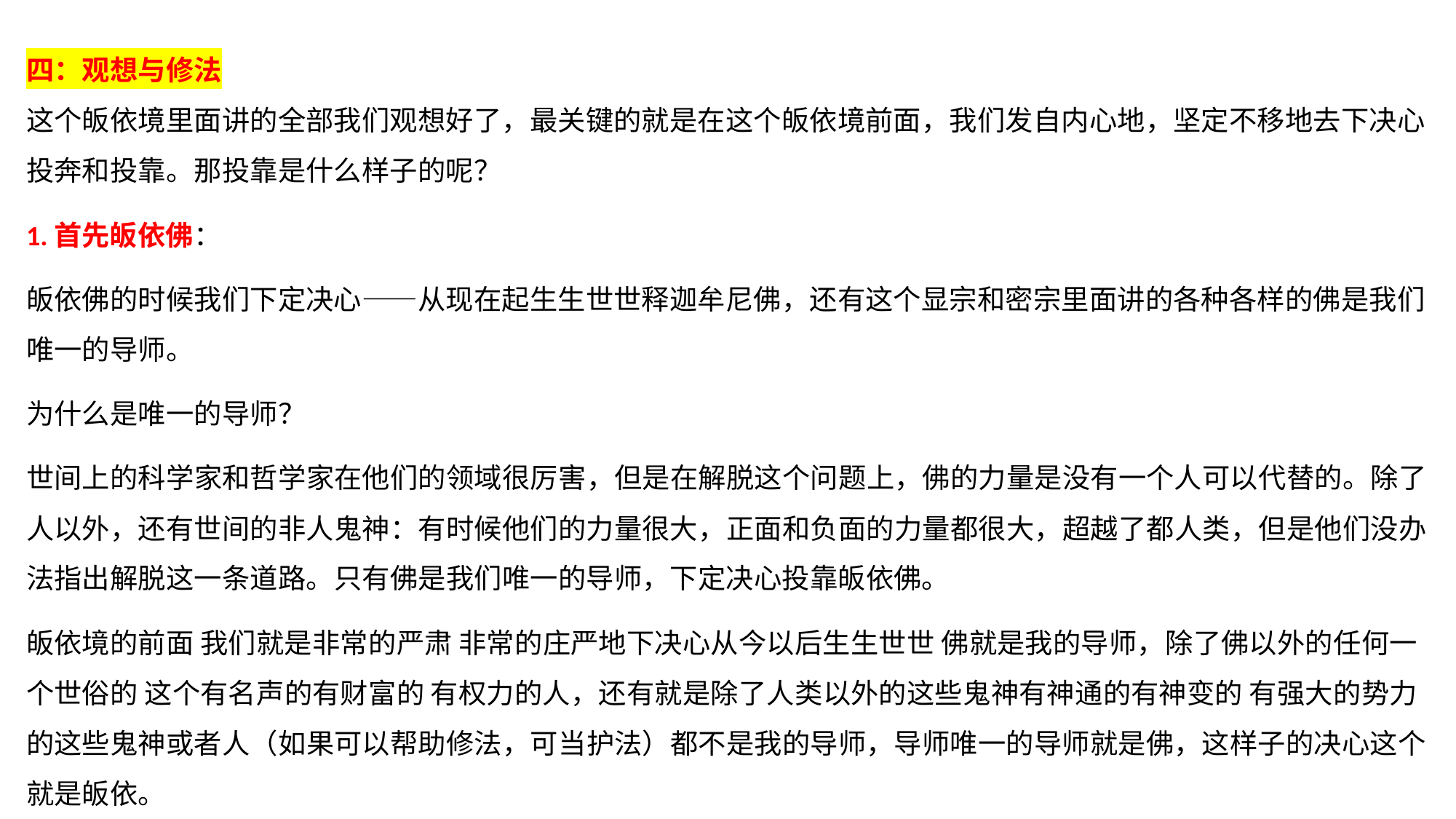

四：观想与修法
这个皈依境里面讲的全部我们观想好了，最关键的就是在这个皈依境前面，我们发自内心地，坚定不移地去下决心投奔和投靠。那投靠是什么样子的呢？
1.首先皈依佛：
皈依佛的时候我们下定决心——从现在起生生世世释迦牟尼佛，还有这个显宗和密宗里面讲的各种各样的佛是我们唯一的导师。
为什么是唯一的导师？
世间上的科学家和哲学家在他们的领域很厉害，但是在解脱这个问题上，佛的力量是没有一个人可以代替的。除了人以外，还有世间的非人鬼神：有时候他们的力量很大，正面和负面的力量都很大，超越了都人类，但是他们没办法指出解脱这一条道路。只有佛是我们唯一的导师，下定决心投靠皈依佛。
皈依境的前面 我们就是非常的严肃 非常的庄严地下决心从今以后生生世世 佛就是我的导师，除了佛以外的任何一个世俗的 这个有名声的有财富的 有权力的人，还有就是除了人类以外的这些鬼神有神通的有神变的 有强大的势力的这些鬼神或者人（如果可以帮助修法，可当护法）都不是我的导师，导师唯一的导师就是佛，这样子的决心这个就是皈依。